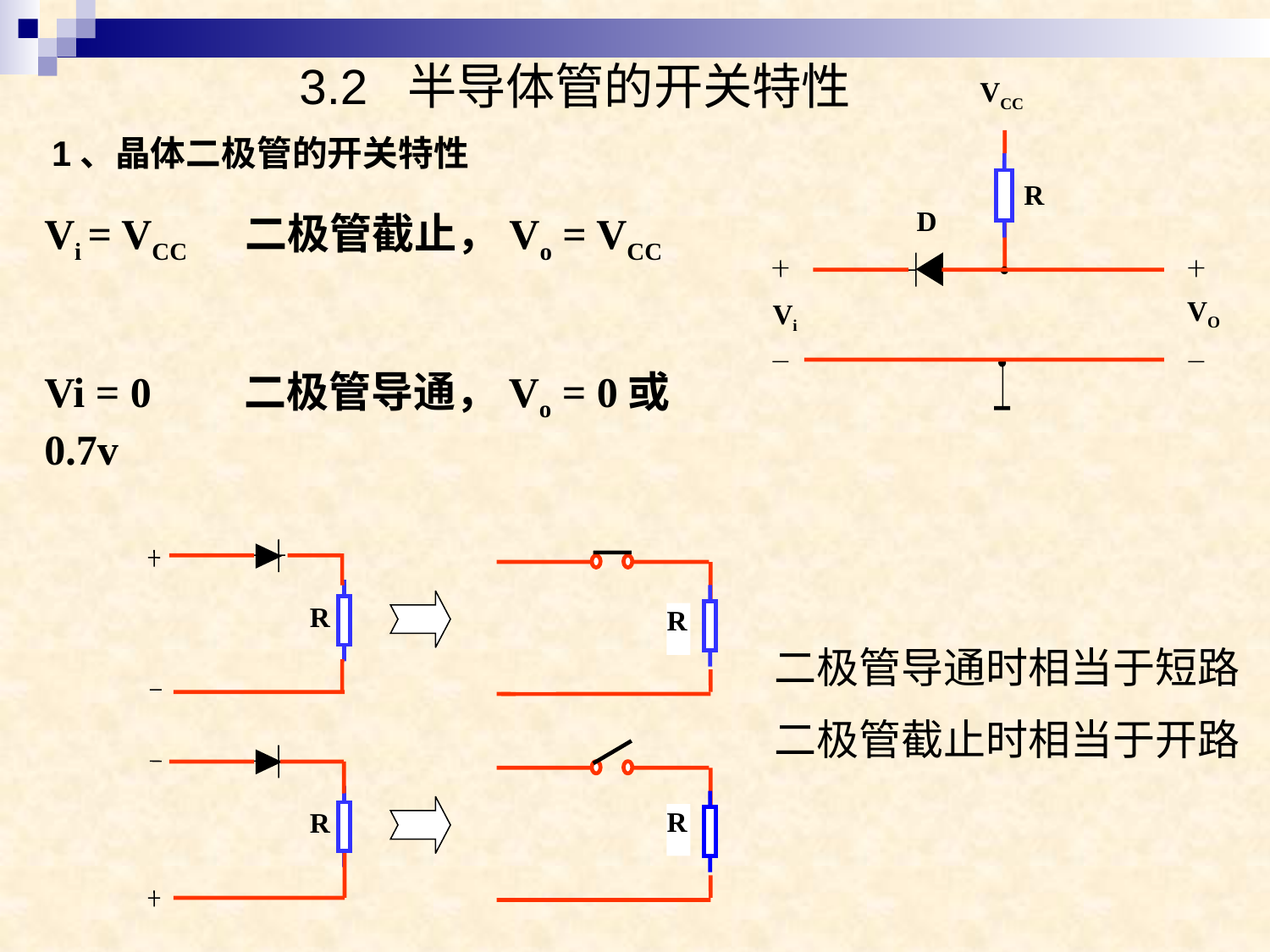

3.2  半导体管的开关特性
VCC

R
D

VO
Vi

1、晶体二极管的开关特性
Vi = VCC    二极管截止，Vo = VCC

Vi = 0       二极管导通，Vo = 0或0.7v

R
R

R
R

二极管导通时相当于短路
二极管截止时相当于开路